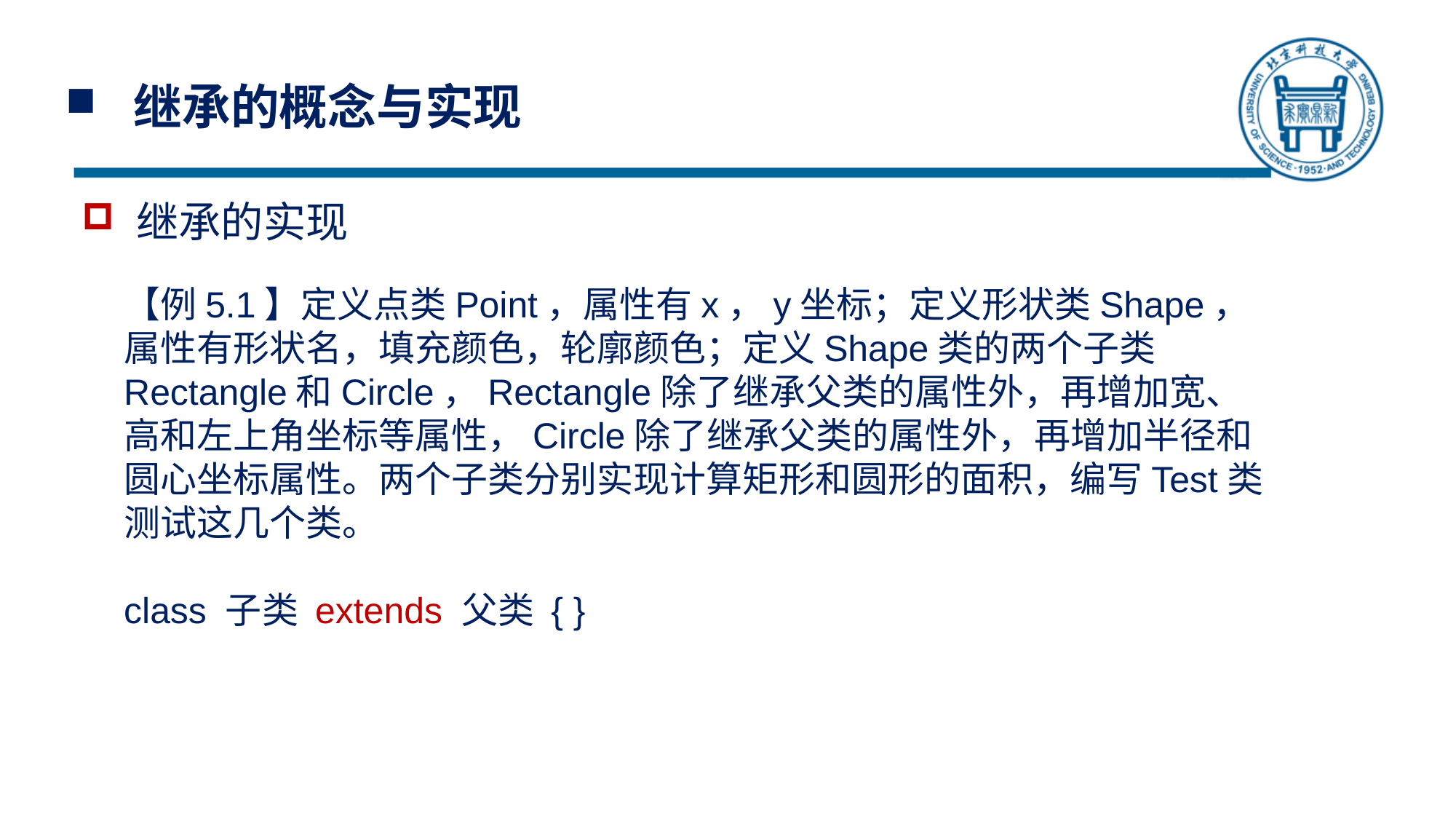

# 继承的概念与实现
继承的实现
【例5.1】定义点类Point，属性有x，y坐标；定义形状类Shape，属性有形状名，填充颜色，轮廓颜色；定义Shape类的两个子类Rectangle和Circle，Rectangle除了继承父类的属性外，再增加宽、高和左上角坐标等属性，Circle除了继承父类的属性外，再增加半径和圆心坐标属性。两个子类分别实现计算矩形和圆形的面积，编写Test类测试这几个类。

class 子类 extends 父类 { }